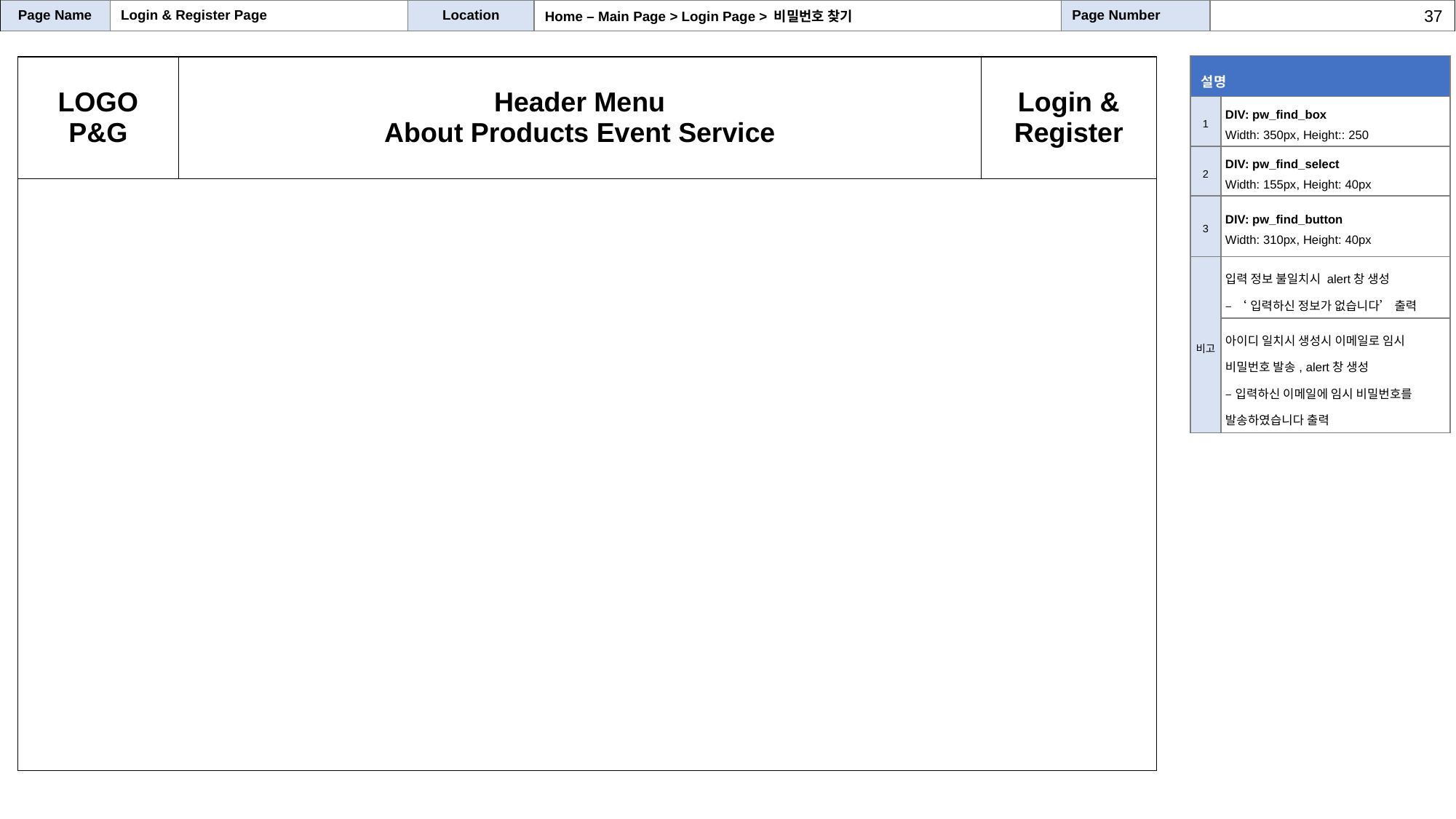

| Page Name | Login & Register Page | Location | Home – Main Page > Login Page > 비밀번호 찾기 | Page Number |  |
| --- | --- | --- | --- | --- | --- |
37
| 설명 |  |
| --- | --- |
| 1 | DIV: pw\_find\_box Width: 350px, Height:: 250 |
| 2 | DIV: pw\_find\_select Width: 155px, Height: 40px |
| 3 | DIV: pw\_find\_button Width: 310px, Height: 40px |
| 비고 | 입력 정보 불일치시 alert창 생성 – ‘입력하신 정보가 없습니다’ 출력 |
|  | 아이디 일치시 생성시 이메일로 임시 비밀번호 발송, alert창 생성 –입력하신 이메일에 임시 비밀번호를 발송하였습니다 출력 |
| LOGO P&G | Header Menu About Products Event Service | Login & Register |
| --- | --- | --- |
|  |  |  |

01

비밀번호 찾기
아이디 찾기
02
| 아이디 찾기 | 비밀번호 찾기 |
| --- | --- |
| 가입한 아이디 |
| --- |
03